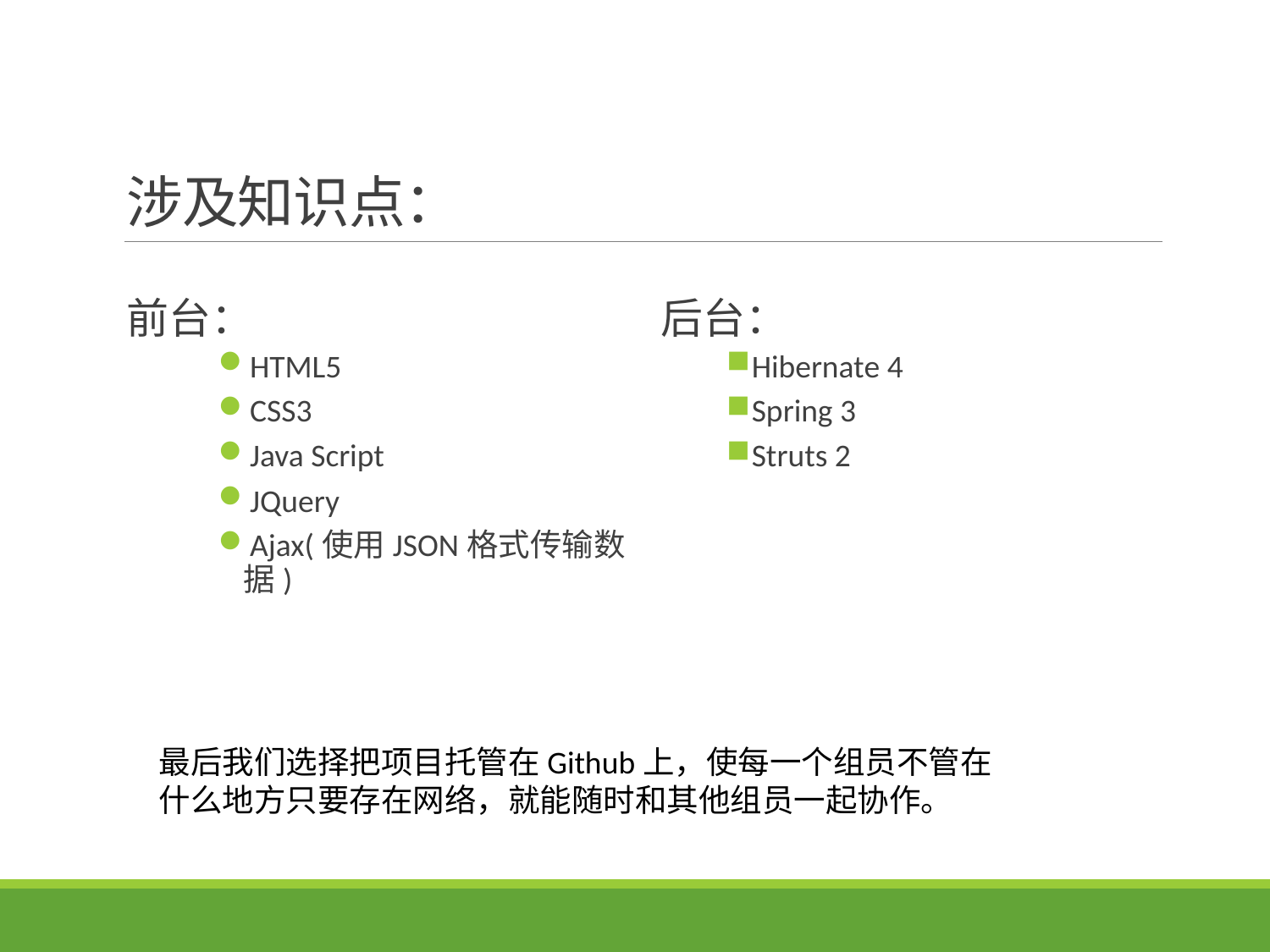

# 涉及知识点：
前台：
HTML5
CSS3
Java Script
JQuery
Ajax(使用JSON格式传输数据)
后台：
Hibernate 4
Spring 3
Struts 2
最后我们选择把项目托管在Github上，使每一个组员不管在什么地方只要存在网络，就能随时和其他组员一起协作。